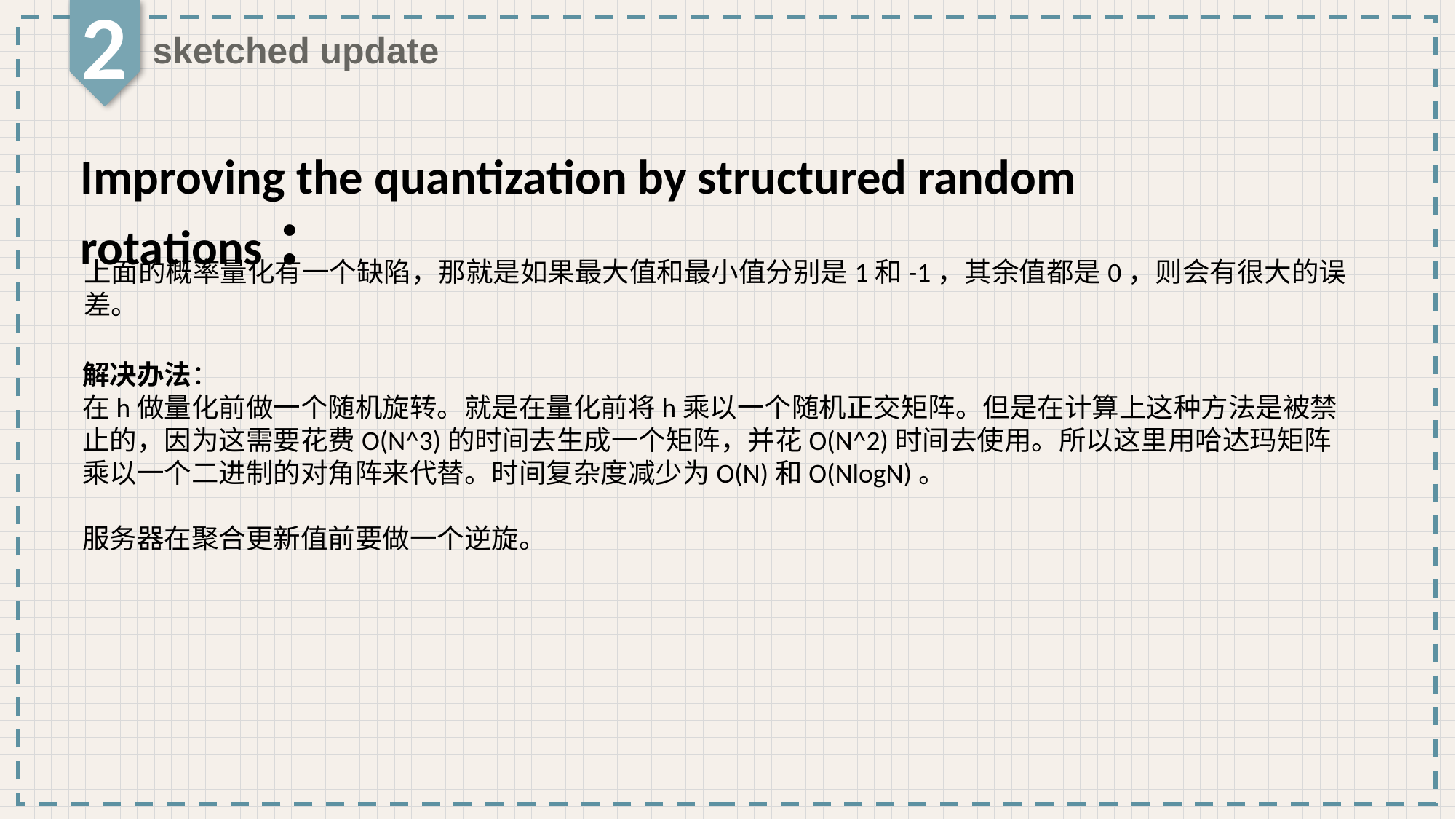

2

sketched update
Improving the quantization by structured random rotations：

上面的概率量化有一个缺陷，那就是如果最大值和最小值分别是1和-1，其余值都是0，则会有很大的误差。

解决办法：
在h做量化前做一个随机旋转。就是在量化前将h乘以一个随机正交矩阵。但是在计算上这种方法是被禁止的，因为这需要花费O(N^3)的时间去生成一个矩阵，并花O(N^2)时间去使用。所以这里用哈达玛矩阵乘以一个二进制的对角阵来代替。时间复杂度减少为O(N)和O(NlogN)。

服务器在聚合更新值前要做一个逆旋。